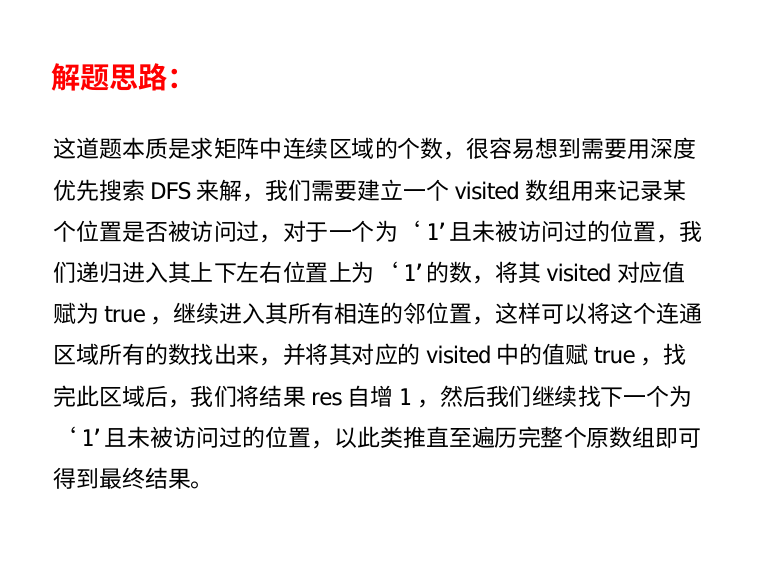

# 解题思路：
这道题本质是求矩阵中连续区域的个数，很容易想到需要用深度优先搜索DFS来解，我们需要建立一个visited数组用来记录某个位置是否被访问过，对于一个为‘1’且未被访问过的位置，我们递归进入其上下左右位置上为‘1’的数，将其visited对应值赋为true，继续进入其所有相连的邻位置，这样可以将这个连通区域所有的数找出来，并将其对应的visited中的值赋true，找完此区域后，我们将结果res自增1，然后我们继续找下一个为‘1’且未被访问过的位置，以此类推直至遍历完整个原数组即可得到最终结果。